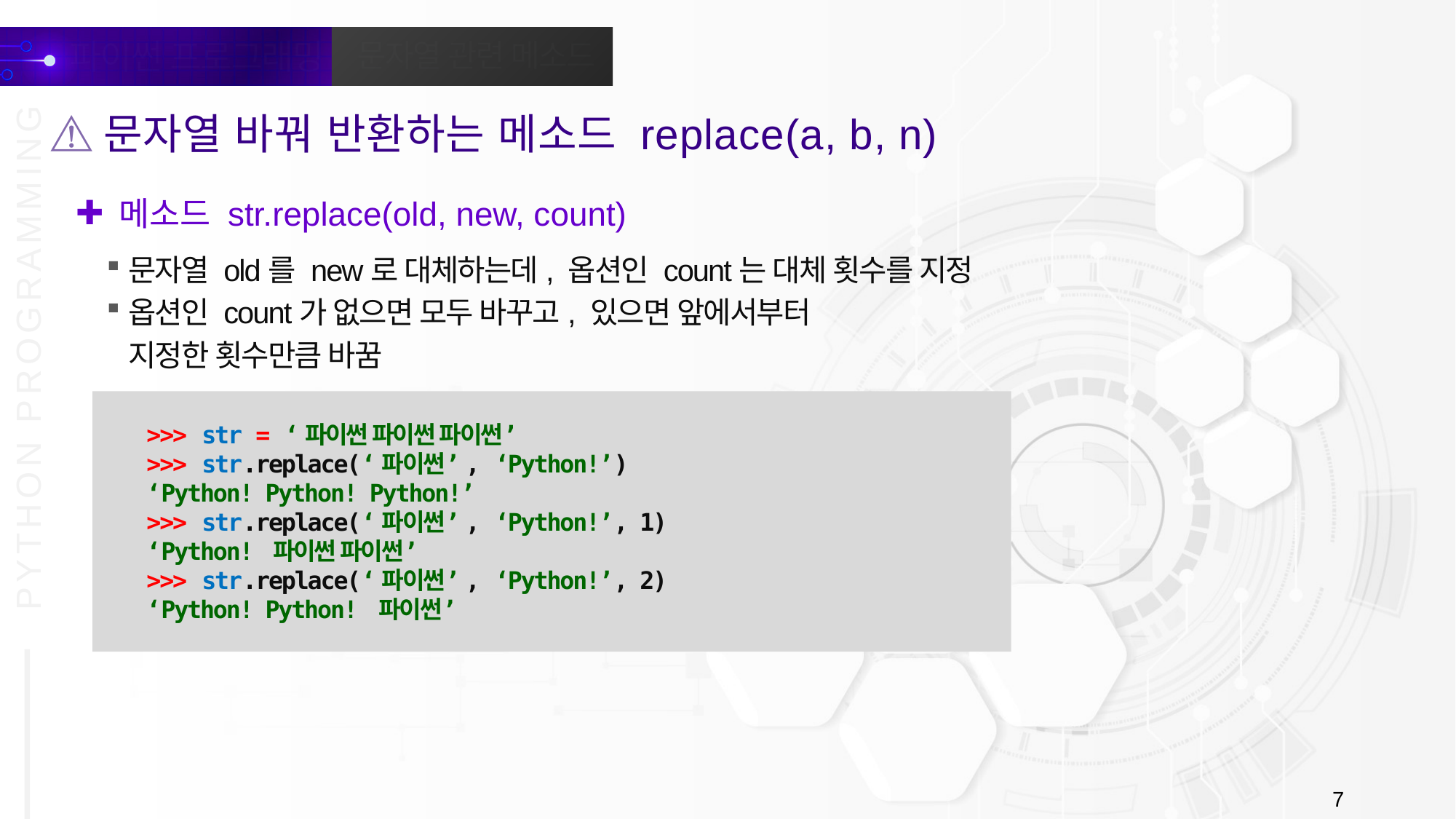

문자열 바꿔 반환하는 메소드 replace(a, b, n)
메소드 str.replace(old, new, count)
문자열 old를 new로 대체하는데, 옵션인 count는 대체 횟수를 지정
옵션인 count가 없으면 모두 바꾸고, 있으면 앞에서부터
지정한 횟수만큼 바꿈
>>> str = ‘파이썬 파이썬 파이썬’
>>> str.replace(‘파이썬’, ‘Python!’)
‘Python! Python! Python!’
>>> str.replace(‘파이썬’, ‘Python!’, 1)
‘Python! 파이썬 파이썬’
>>> str.replace(‘파이썬’, ‘Python!’, 2)
‘Python! Python! 파이썬’
7